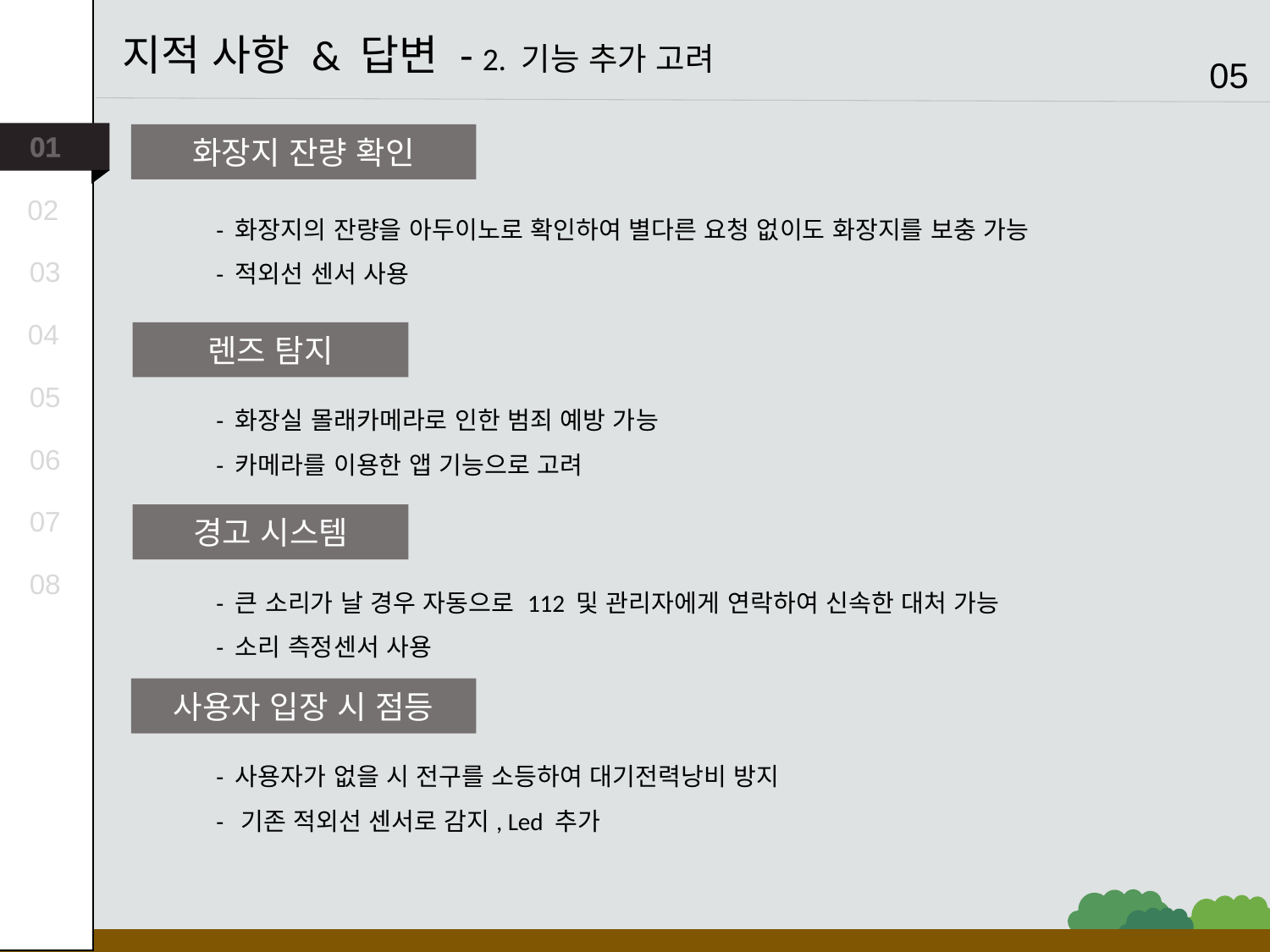

지적 사항 & 답변 - 2. 기능 추가 고려
05
01

화장지 잔량 확인

02
- 화장지의 잔량을 아두이노로 확인하여 별다른 요청 없이도 화장지를 보충 가능
- 적외선 센서 사용
03

04
렌즈 탐지
05
- 화장실 몰래카메라로 인한 범죄 예방 가능
- 카메라를 이용한 앱 기능으로 고려
06
07
경고 시스템
08
- 큰 소리가 날 경우 자동으로 112 및 관리자에게 연락하여 신속한 대처 가능
- 소리 측정센서 사용
사용자 입장 시 점등
- 사용자가 없을 시 전구를 소등하여 대기전력낭비 방지
-  기존 적외선 센서로 감지, Led 추가